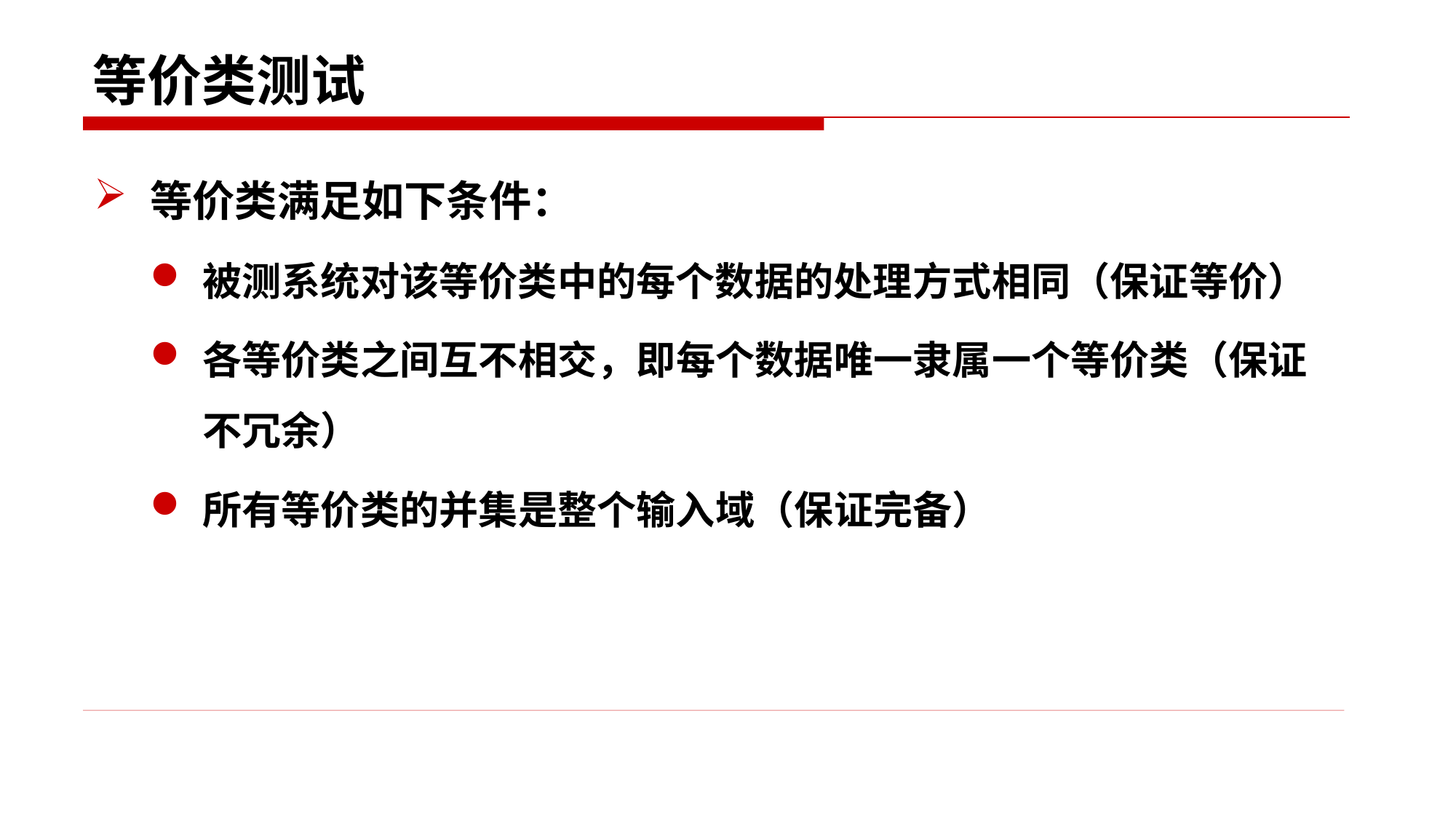

# 等价类测试
等价类满足如下条件：
被测系统对该等价类中的每个数据的处理方式相同（保证等价）
各等价类之间互不相交，即每个数据唯一隶属一个等价类（保证不冗余）
所有等价类的并集是整个输入域（保证完备）